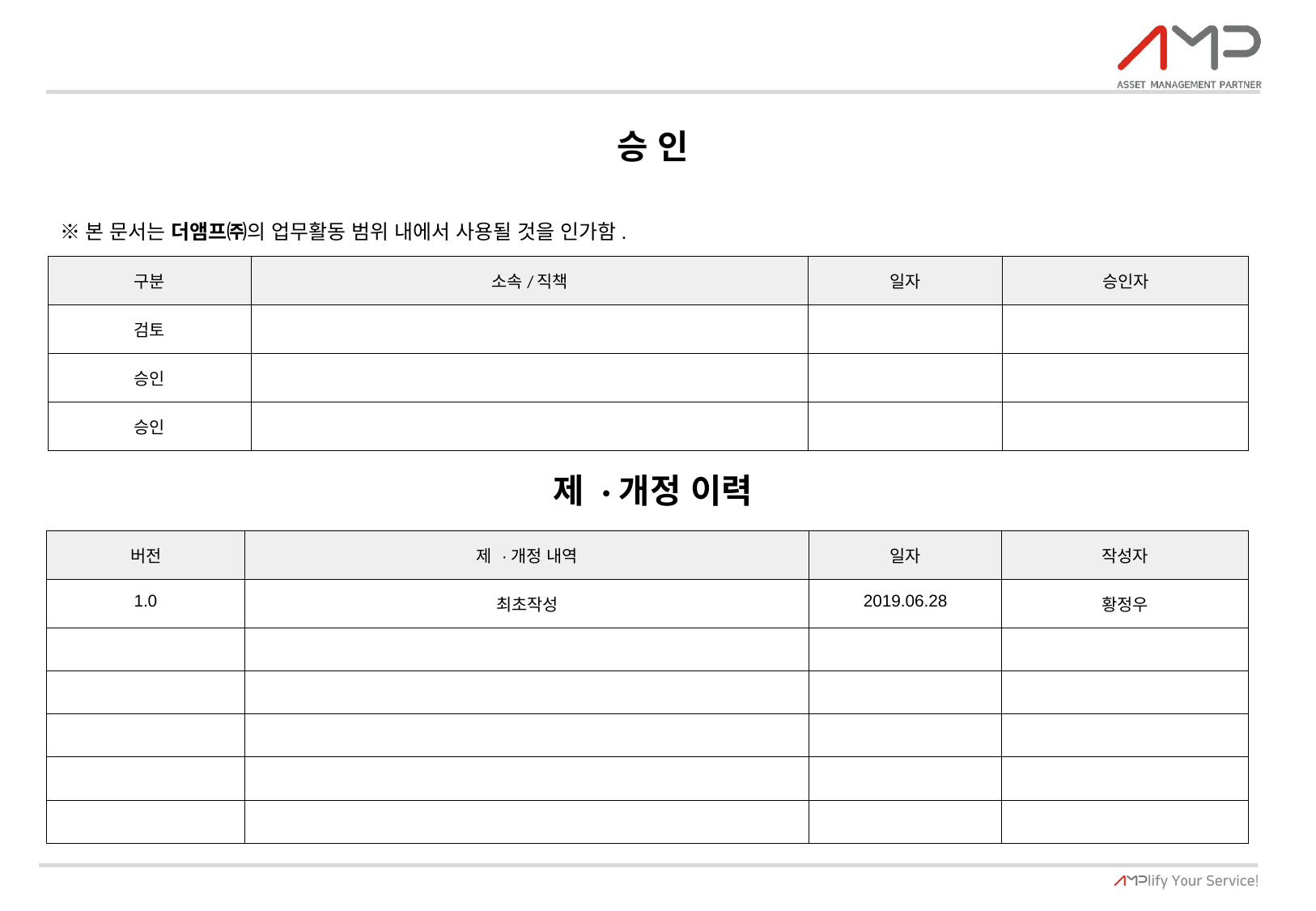

승 인

※본 문서는 더앰프㈜의 업무활동 범위 내에서 사용될 것을 인가함.

제 ·개정 이력
| 구분 | 소속/직책 | 일자 | 승인자 |
| --- | --- | --- | --- |
| 검토 |  |  |  |
| 승인 |  |  |  |
| 승인 |  |  |  |
| 버전 | 제 ·개정 내역 | 일자 | 작성자 |
| --- | --- | --- | --- |
| 1.0 | 최초작성 | 2019.06.28 | 황정우 |
|  |  |  |  |
|  |  |  |  |
|  |  |  |  |
|  |  |  |  |
|  |  |  |  |